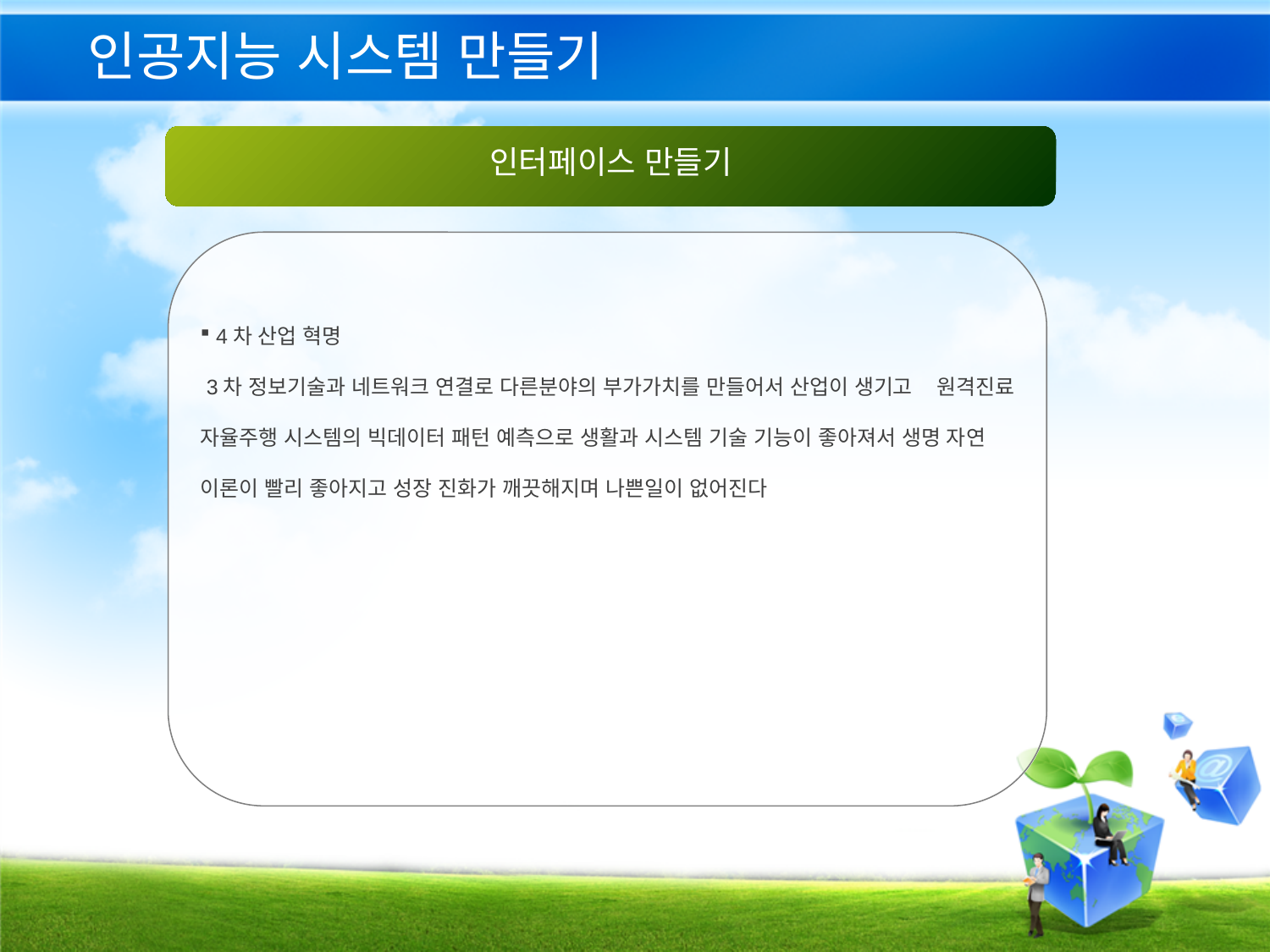

# 인공지능 시스템 만들기

인터페이스 만들기

 4차 산업 혁명
 3차 정보기술과 네트워크 연결로 다른분야의 부가가치를 만들어서 산업이 생기고    원격진료 자율주행 시스템의 빅데이터 패턴 예측으로 생활과 시스템 기술 기능이 좋아져서 생명 자연 이론이 빨리 좋아지고 성장 진화가 깨끗해지며 나쁜일이 없어진다